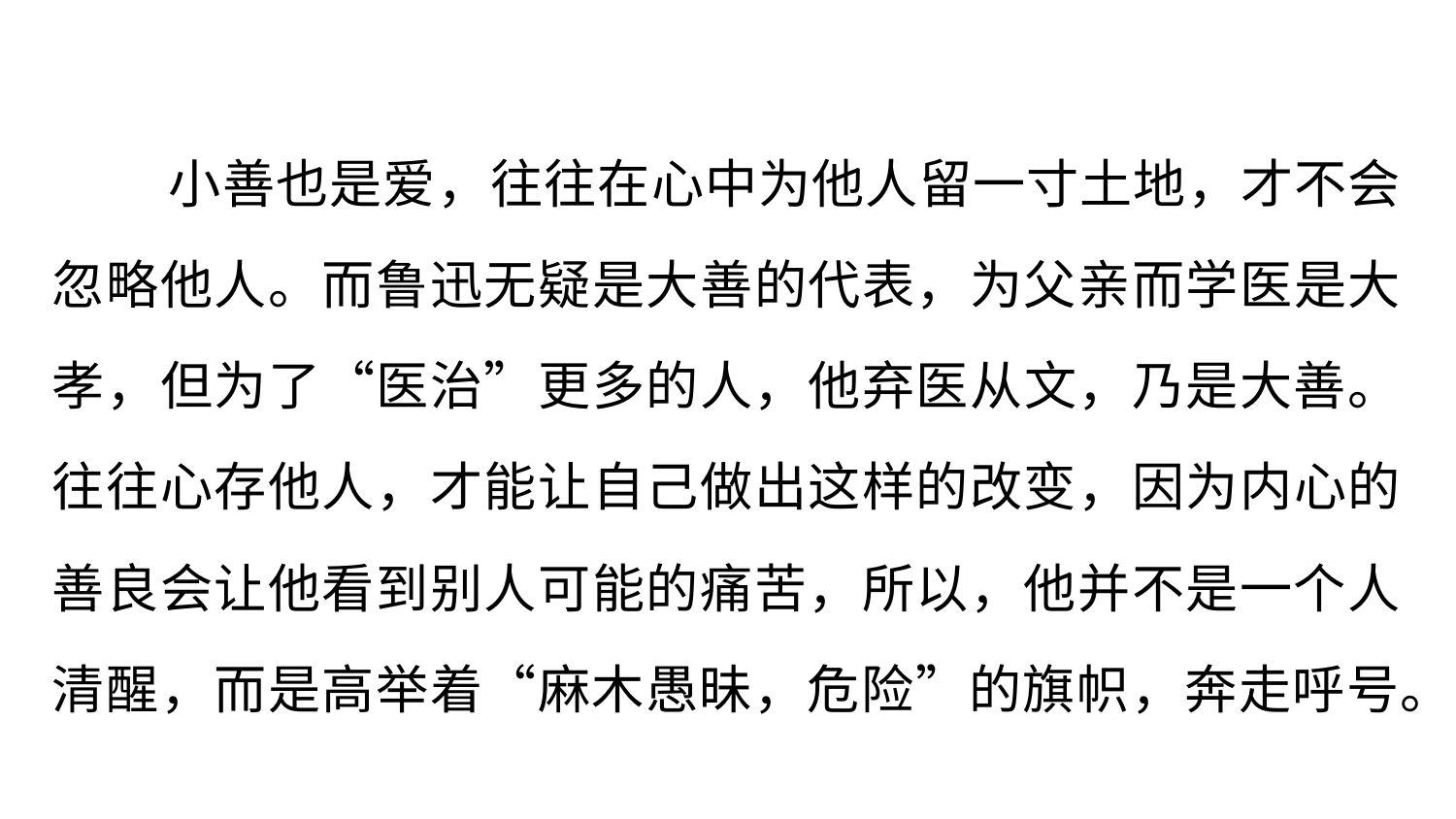

小善也是爱，往往在心中为他人留一寸土地，才不会忽略他人。而鲁迅无疑是大善的代表，为父亲而学医是大孝，但为了“医治”更多的人，他弃医从文，乃是大善。往往心存他人，才能让自己做出这样的改变，因为内心的善良会让他看到别人可能的痛苦，所以，他并不是一个人清醒，而是高举着“麻木愚昧，危险”的旗帜，奔走呼号。